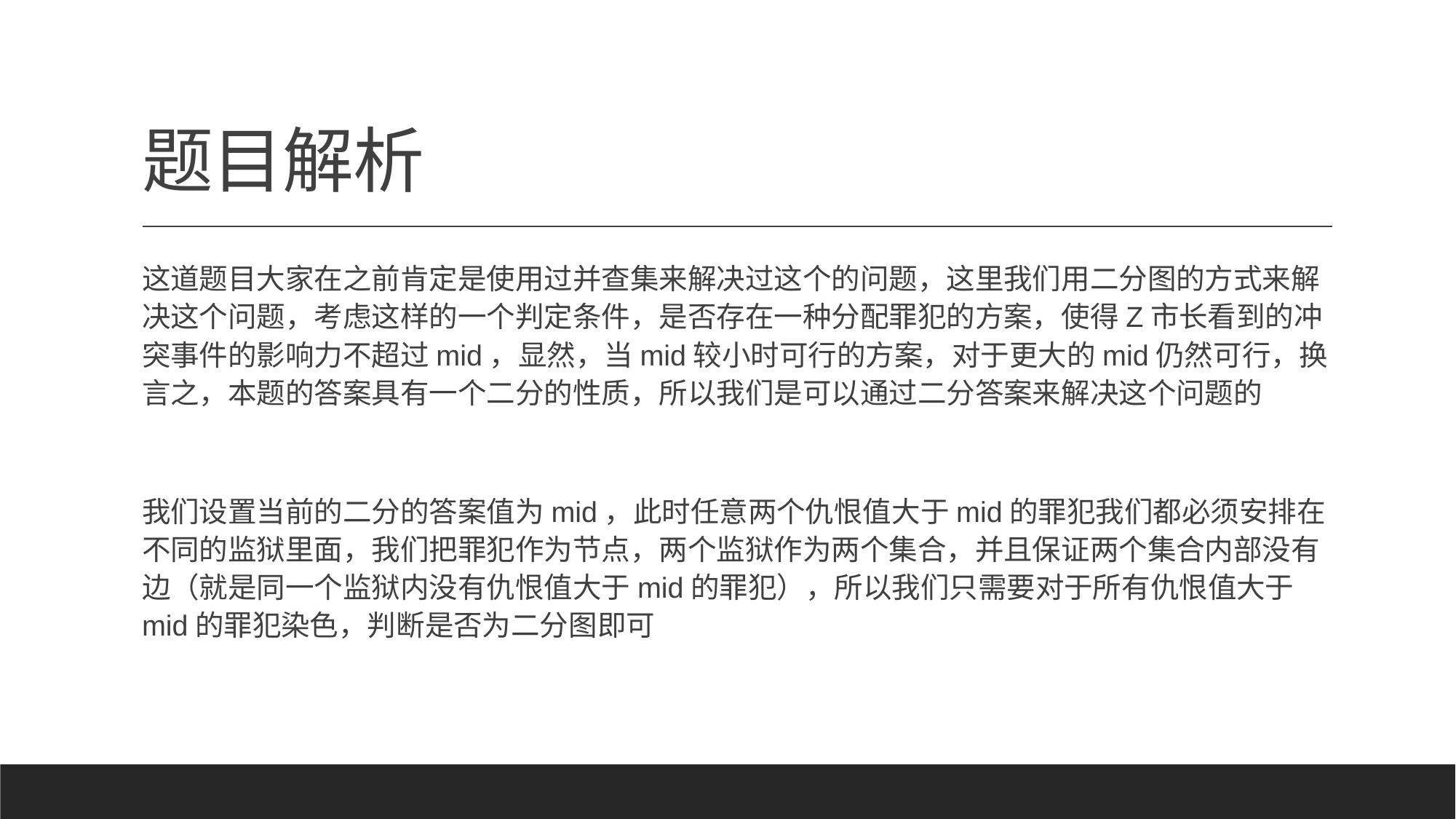

# 题目解析
这道题目大家在之前肯定是使用过并查集来解决过这个的问题，这里我们用二分图的方式来解决这个问题，考虑这样的一个判定条件，是否存在一种分配罪犯的方案，使得Z市长看到的冲突事件的影响力不超过mid，显然，当mid较小时可行的方案，对于更大的mid仍然可行，换言之，本题的答案具有一个二分的性质，所以我们是可以通过二分答案来解决这个问题的

我们设置当前的二分的答案值为mid，此时任意两个仇恨值大于mid的罪犯我们都必须安排在不同的监狱里面，我们把罪犯作为节点，两个监狱作为两个集合，并且保证两个集合内部没有边（就是同一个监狱内没有仇恨值大于mid的罪犯），所以我们只需要对于所有仇恨值大于mid的罪犯染色，判断是否为二分图即可